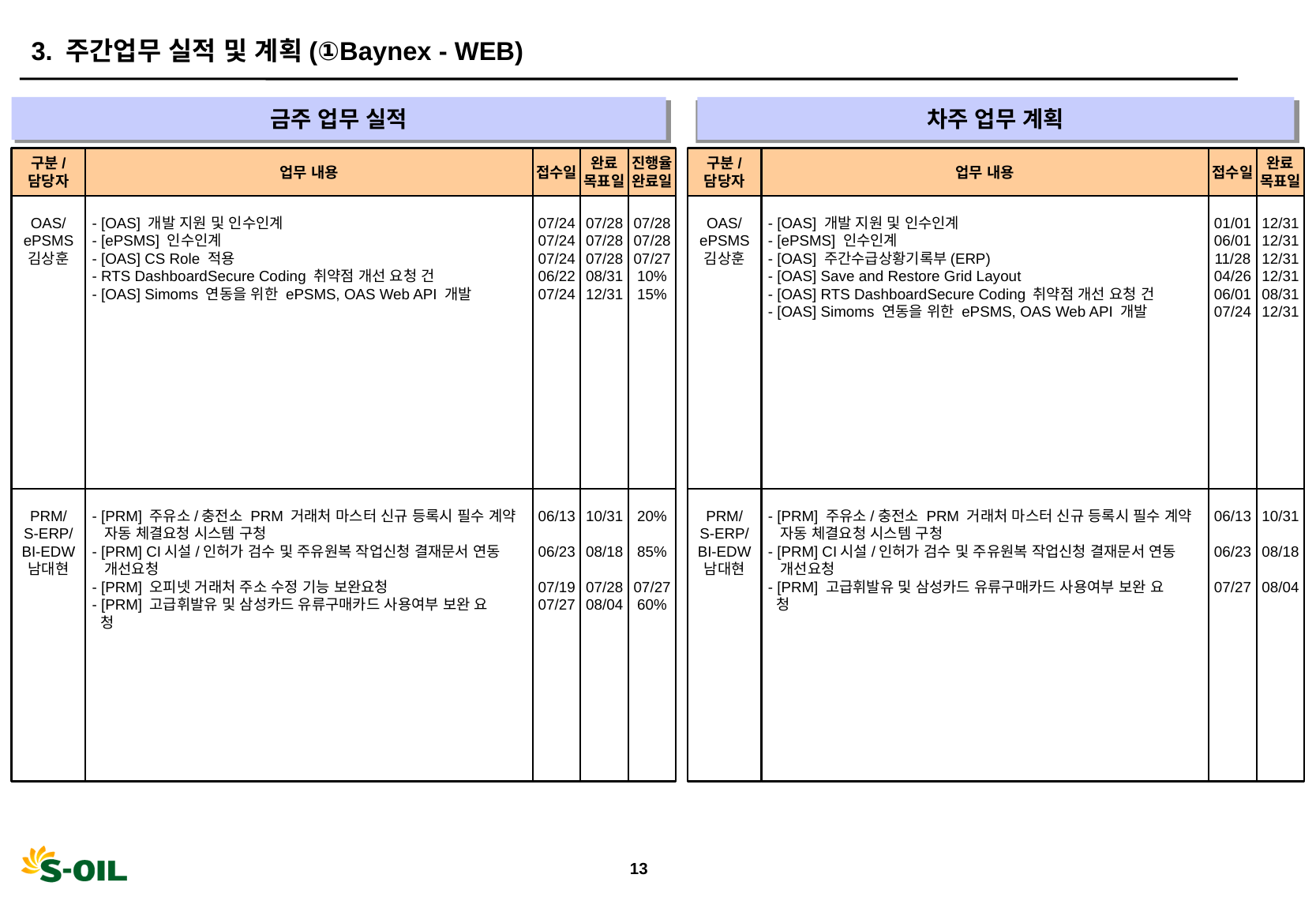

3. 주간업무 실적 및 계획(①Baynex - WEB)
금주 업무 실적
차주 업무 계획
" "
" "
구분/
담당자
업무 내용
접수일
완료
목표일
진행율
완료일
구분/
담당자
업무 내용
접수일
완료
목표일
OAS/
ePSMS
김상훈

- [OAS] 개발 지원 및 인수인계
- [ePSMS] 인수인계
- [OAS] CS Role 적용
- RTS DashboardSecure Coding 취약점 개선 요청 건
- [OAS] Simoms 연동을 위한 ePSMS, OAS Web API 개발
07/24
07/24
07/24
06/22
07/24
07/28
07/28
07/28
08/31
12/31
07/28
07/28
07/27
10%
15%
OAS/
ePSMS
김상훈

- [OAS] 개발 지원 및 인수인계
- [ePSMS] 인수인계
- [OAS] 주간수급상황기록부(ERP)
- [OAS] Save and Restore Grid Layout
- [OAS] RTS DashboardSecure Coding 취약점 개선 요청 건
- [OAS] Simoms 연동을 위한 ePSMS, OAS Web API 개발
01/01
06/01
11/28
04/26
06/01
07/24
12/31
12/31
12/31
12/31
08/31
12/31
PRM/
S-ERP/
BI-EDW
남대현

- [PRM] 주유소/충전소 PRM 거래처 마스터 신규 등록시 필수 계약
   자동 체결요청 시스템 구청
- [PRM] CI시설/인허가 검수 및 주유원복 작업신청 결재문서 연동
   개선요청
- [PRM] 오피넷 거래처 주소 수정 기능 보완요청
- [PRM] 고급휘발유 및 삼성카드 유류구매카드 사용여부 보완 요
  청
06/13
06/23
07/19
07/27
10/31
08/18
07/28
08/04
20%
85%
07/27
60%
PRM/
S-ERP/
BI-EDW
남대현

- [PRM] 주유소/충전소 PRM 거래처 마스터 신규 등록시 필수 계약
   자동 체결요청 시스템 구청
- [PRM] CI시설/인허가 검수 및 주유원복 작업신청 결재문서 연동
   개선요청
- [PRM] 고급휘발유 및 삼성카드 유류구매카드 사용여부 보완 요
  청
06/13
06/23
07/27
10/31
08/18
08/04